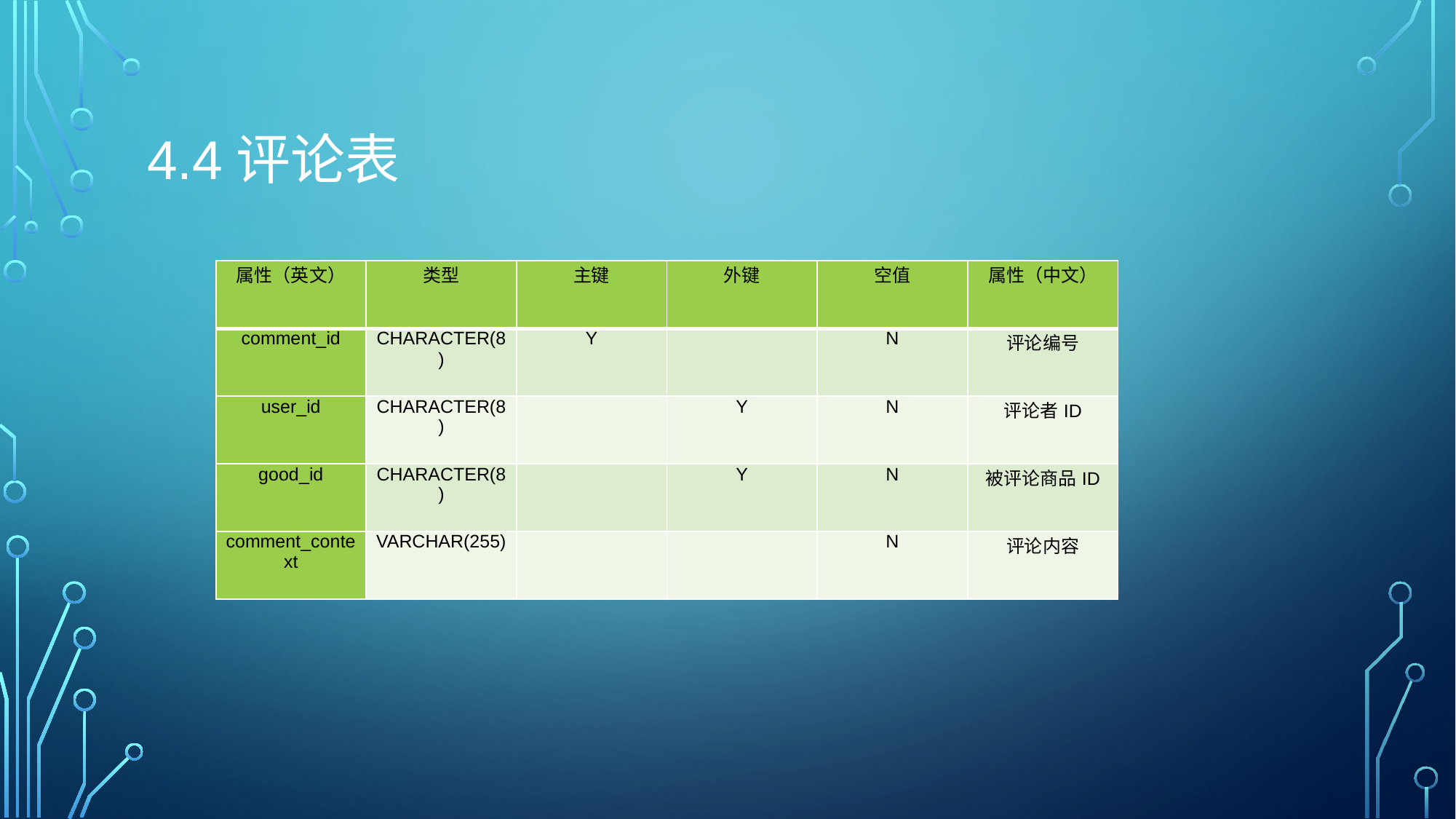

# 4.4评论表
| 属性（英文） | 类型 | 主键 | 外键 | 空值 | 属性（中文） |
| --- | --- | --- | --- | --- | --- |
| comment\_id | CHARACTER(8) | Y |  | N | 评论编号 |
| user\_id | CHARACTER(8) |  | Y | N | 评论者ID |
| good\_id | CHARACTER(8) |  | Y | N | 被评论商品ID |
| comment\_context | VARCHAR(255) |  |  | N | 评论内容 |